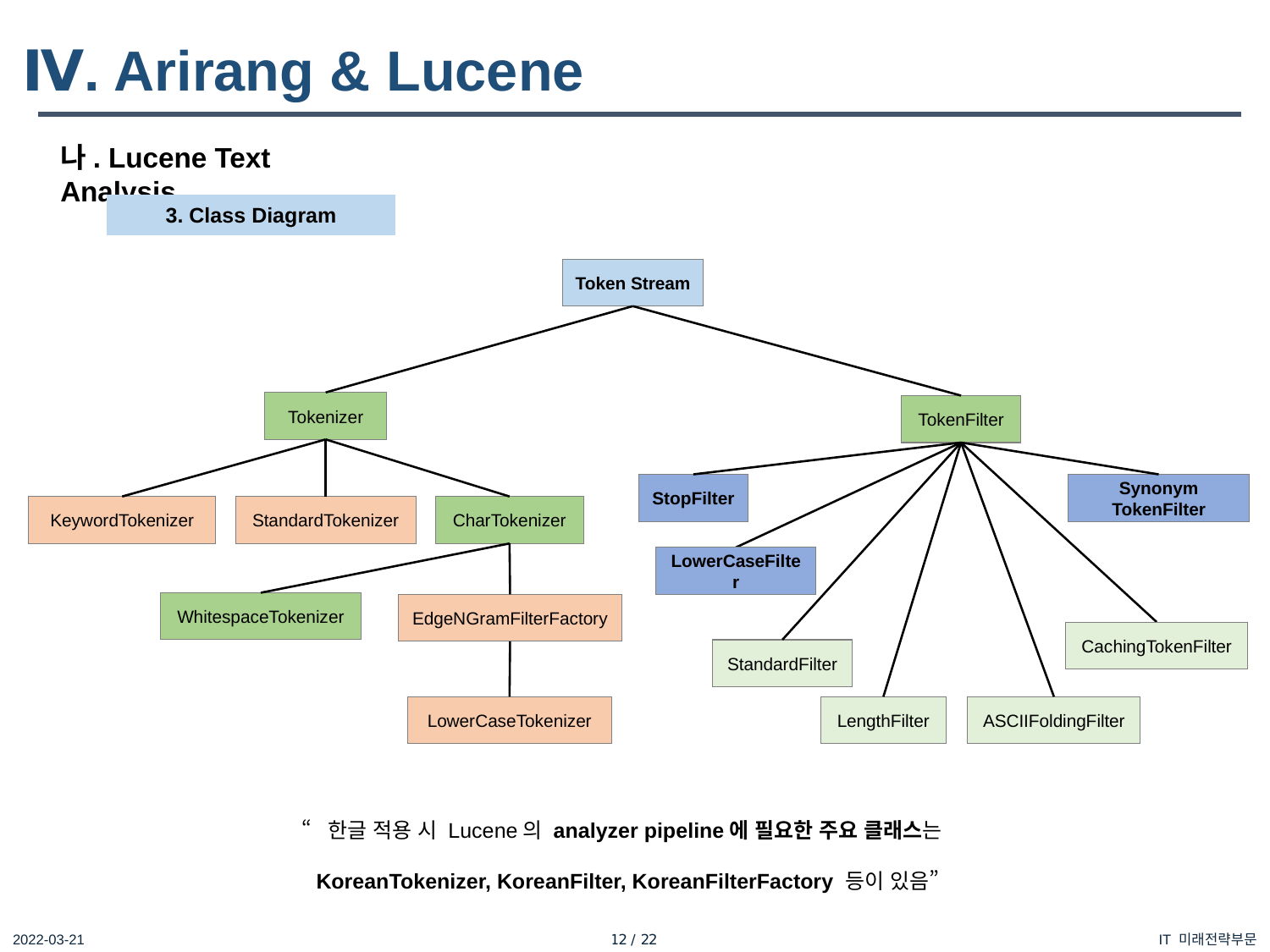

Ⅳ. Arirang & Lucene

나. Lucene Text Analysis
3. Class Diagram
Token Stream
Tokenizer
TokenFilter
StopFilter
Synonym
TokenFilter
KeywordTokenizer
CharTokenizer
StandardTokenizer
LowerCaseFilter
WhitespaceTokenizer
EdgeNGramFilterFactory
CachingTokenFilter
StandardFilter
LowerCaseTokenizer
LengthFilter
ASCIIFoldingFilter
“한글 적용 시 Lucene의 analyzer pipeline에 필요한 주요 클래스는
  KoreanTokenizer, KoreanFilter, KoreanFilterFactory 등이 있음”
IT 미래전략부문
2022-03-21
12 / 22